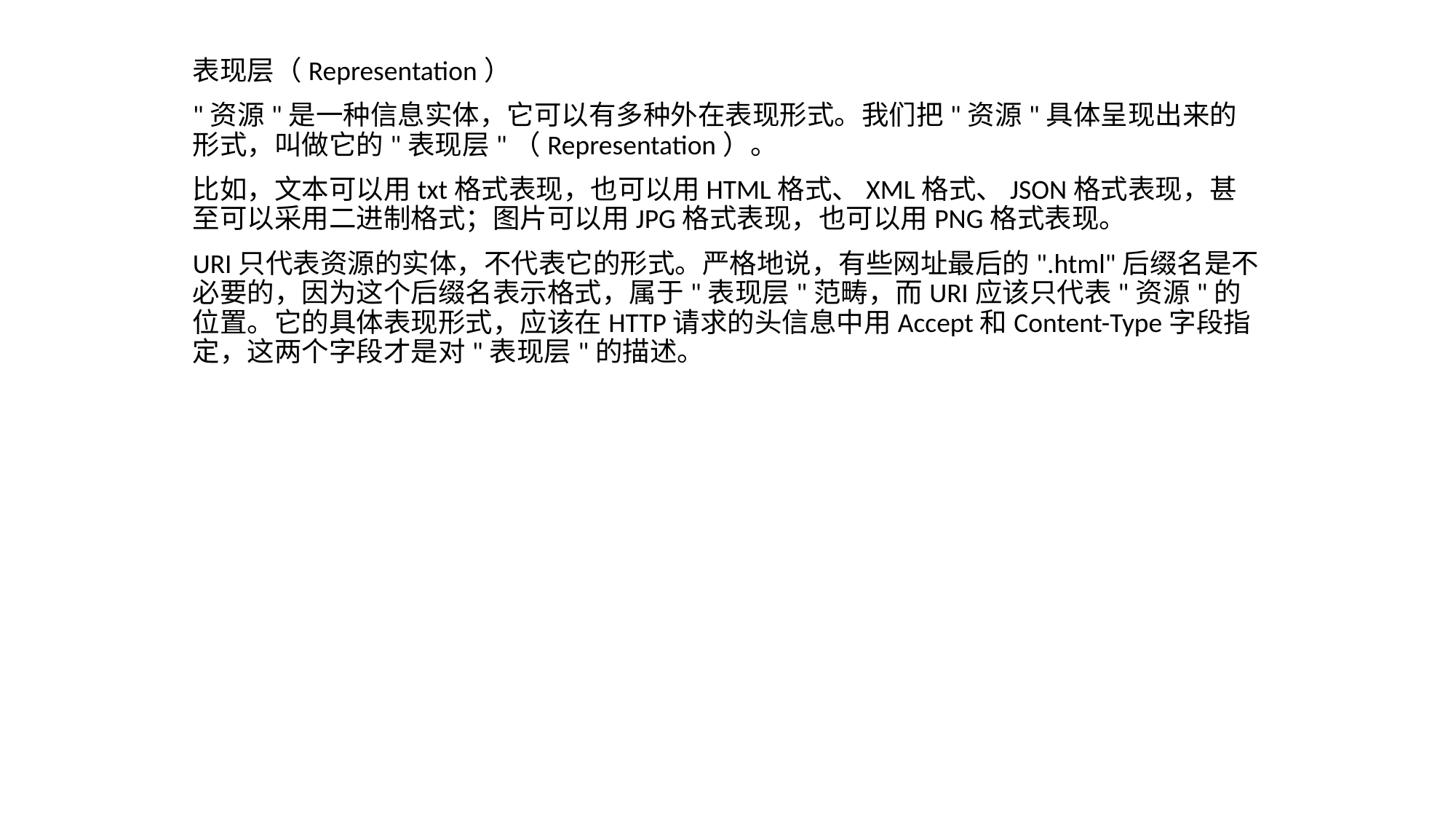

表现层（Representation）
"资源"是一种信息实体，它可以有多种外在表现形式。我们把"资源"具体呈现出来的形式，叫做它的"表现层"（Representation）。
比如，文本可以用txt格式表现，也可以用HTML格式、XML格式、JSON格式表现，甚至可以采用二进制格式；图片可以用JPG格式表现，也可以用PNG格式表现。
URI只代表资源的实体，不代表它的形式。严格地说，有些网址最后的".html"后缀名是不必要的，因为这个后缀名表示格式，属于"表现层"范畴，而URI应该只代表"资源"的位置。它的具体表现形式，应该在HTTP请求的头信息中用Accept和Content-Type字段指定，这两个字段才是对"表现层"的描述。